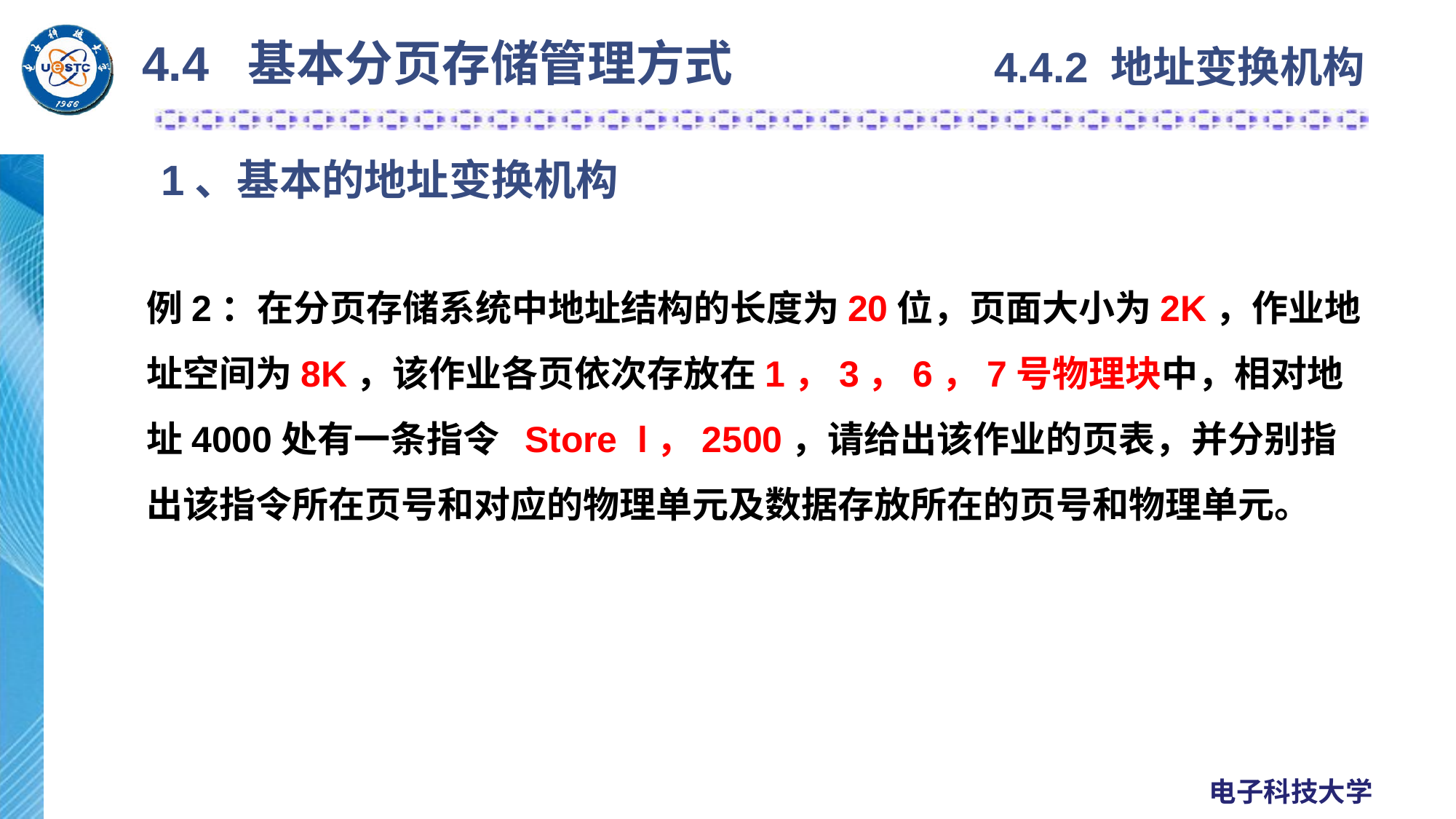

4.4  基本分页存储管理方式
4.4.2 地址变换机构
# 1、基本的地址变换机构
例2：在分页存储系统中地址结构的长度为20位，页面大小为2K，作业地址空间为8K，该作业各页依次存放在1，3，6，7号物理块中，相对地址4000处有一条指令  Store  l，2500，请给出该作业的页表，并分别指出该指令所在页号和对应的物理单元及数据存放所在的页号和物理单元。